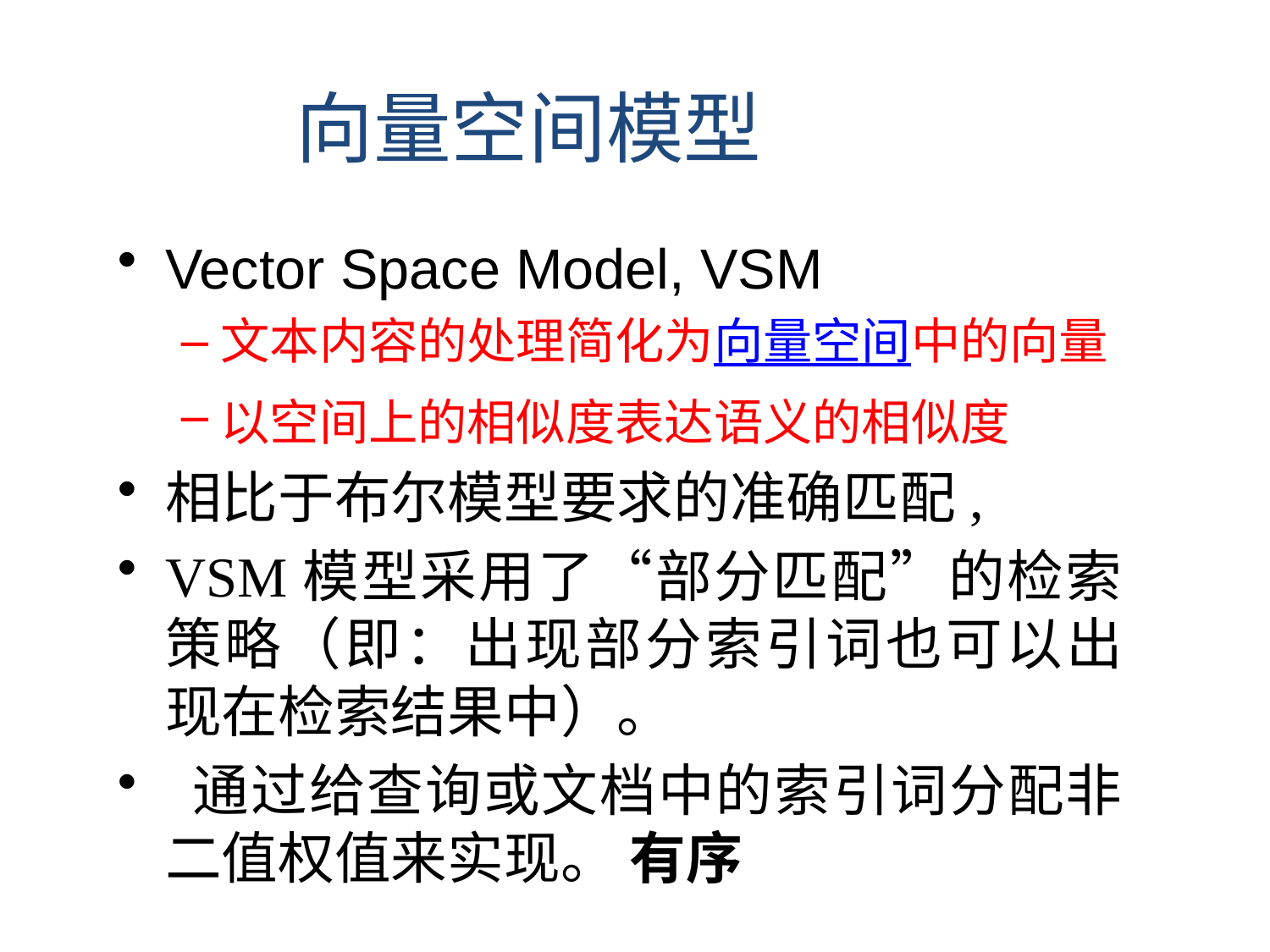

向量空间模型
Vector Space Model, VSM
文本内容的处理简化为向量空间中的向量
以空间上的相似度表达语义的相似度
相比于布尔模型要求的准确匹配,
VSM模型采用了“部分匹配”的检索策略（即：出现部分索引词也可以出现在检索结果中）。
 通过给查询或文档中的索引词分配非二值权值来实现。 有序